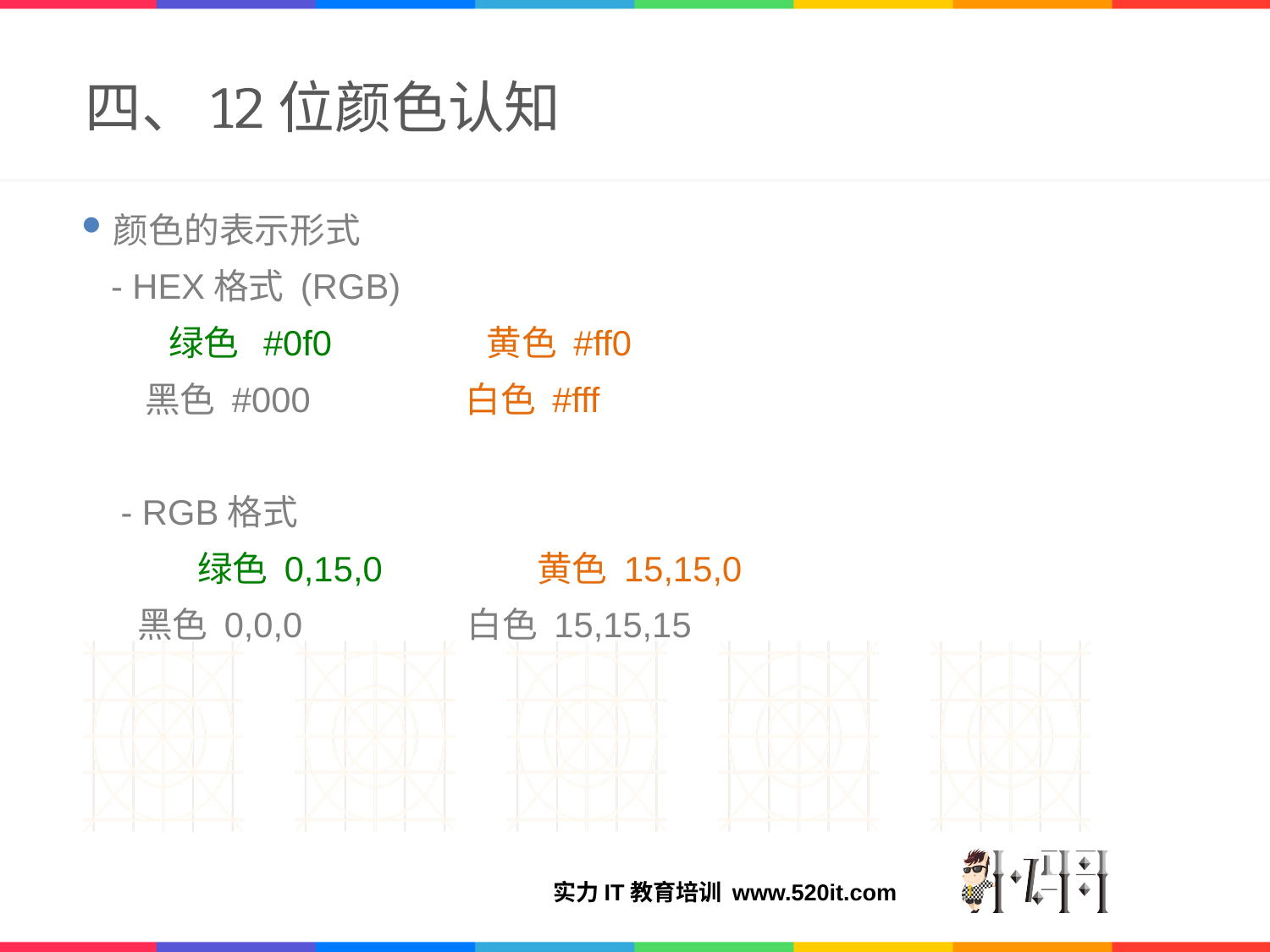

# 四、12位颜色认知
颜色的表示形式
   - HEX格式 (RGB)
          绿色  #0f0               黄色 #ff0
       黑色 #000               白色 #fff

    - RGB格式
           绿色 0,15,0               黄色 15,15,0
      黑色 0,0,0                白色 15,15,15